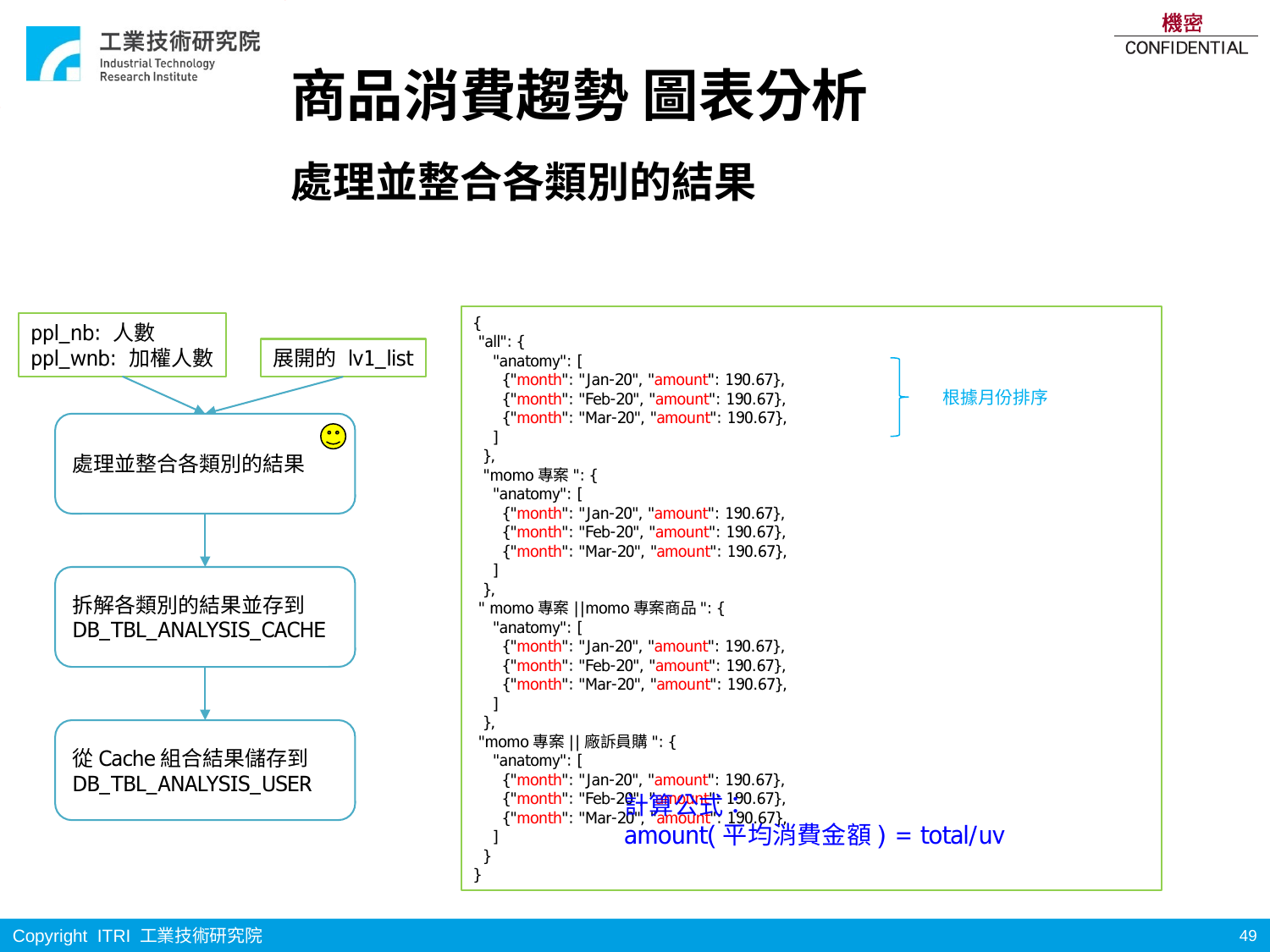

# 商品消費趨勢 圖表分析
處理並整合各類別的結果
{
 "all": {
    "anatomy": [
      {"month": "Jan-20", "amount": 190.67},
      {"month": "Feb-20", "amount": 190.67},
      {"month": "Mar-20", "amount": 190.67},
    ]
  },
  "momo專案": {
    "anatomy": [
      {"month": "Jan-20", "amount": 190.67},
      {"month": "Feb-20", "amount": 190.67},
      {"month": "Mar-20", "amount": 190.67},
    ]
  },
 " momo專案||momo專案商品": {
    "anatomy": [
      {"month": "Jan-20", "amount": 190.67},
      {"month": "Feb-20", "amount": 190.67},
      {"month": "Mar-20", "amount": 190.67},
    ]
  },
 "momo專案||廠訴員購": {
    "anatomy": [
      {"month": "Jan-20", "amount": 190.67},
      {"month": "Feb-20", "amount": 190.67},
      {"month": "Mar-20", "amount": 190.67},
    ]
  }
}
ppl_nb: 人數
ppl_wnb: 加權人數
展開的 lv1_list

根據月份排序
處理並整合各類別的結果

拆解各類別的結果並存到
DB_TBL_ANALYSIS_CACHE
從Cache組合結果儲存到
DB_TBL_ANALYSIS_USER
計算公式：
amount(平均消費金額) = total/uv
49